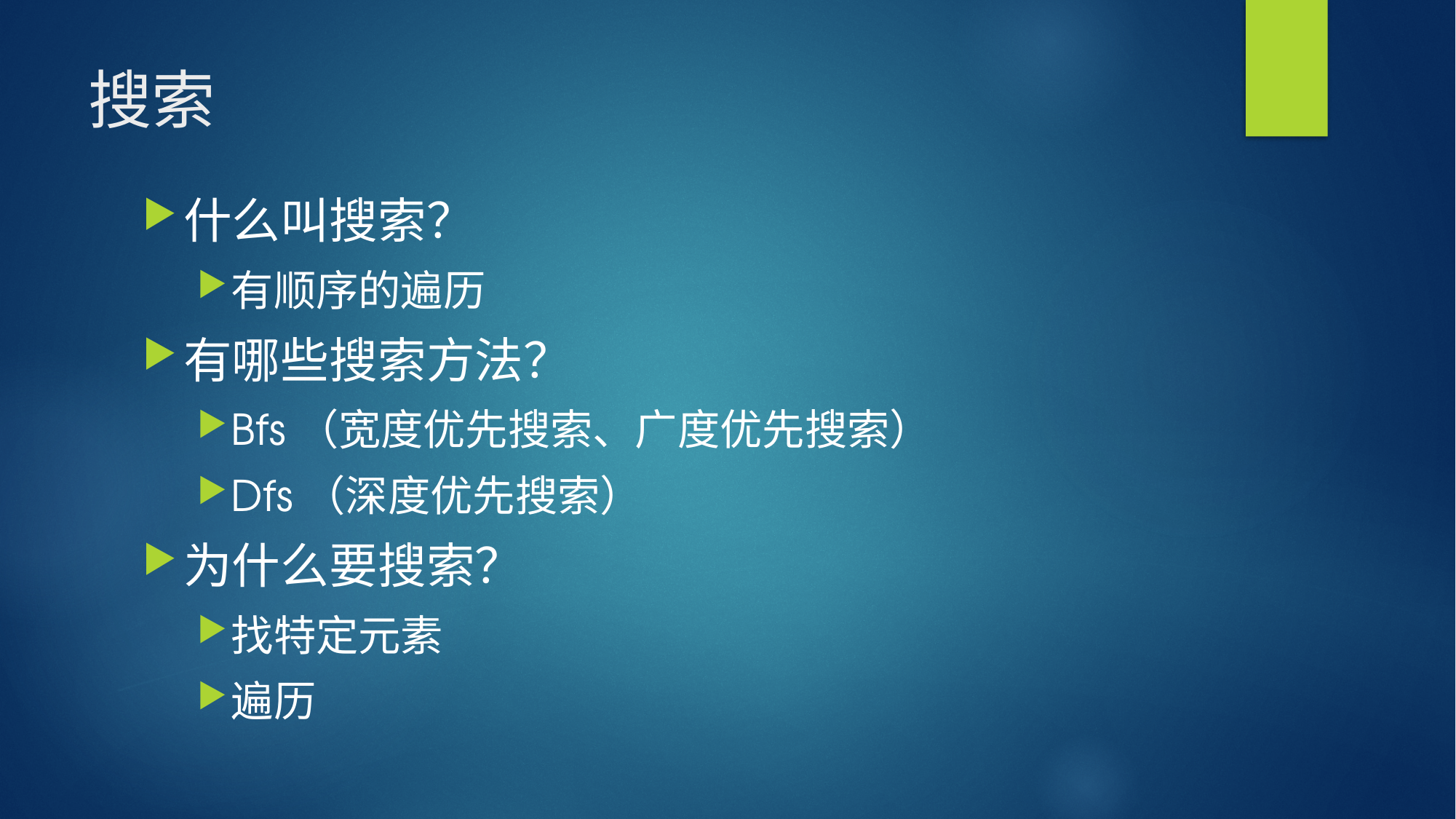

# 搜索
什么叫搜索？
有顺序的遍历
有哪些搜索方法？
Bfs（宽度优先搜索、广度优先搜索）
Dfs（深度优先搜索）
为什么要搜索？
找特定元素
遍历